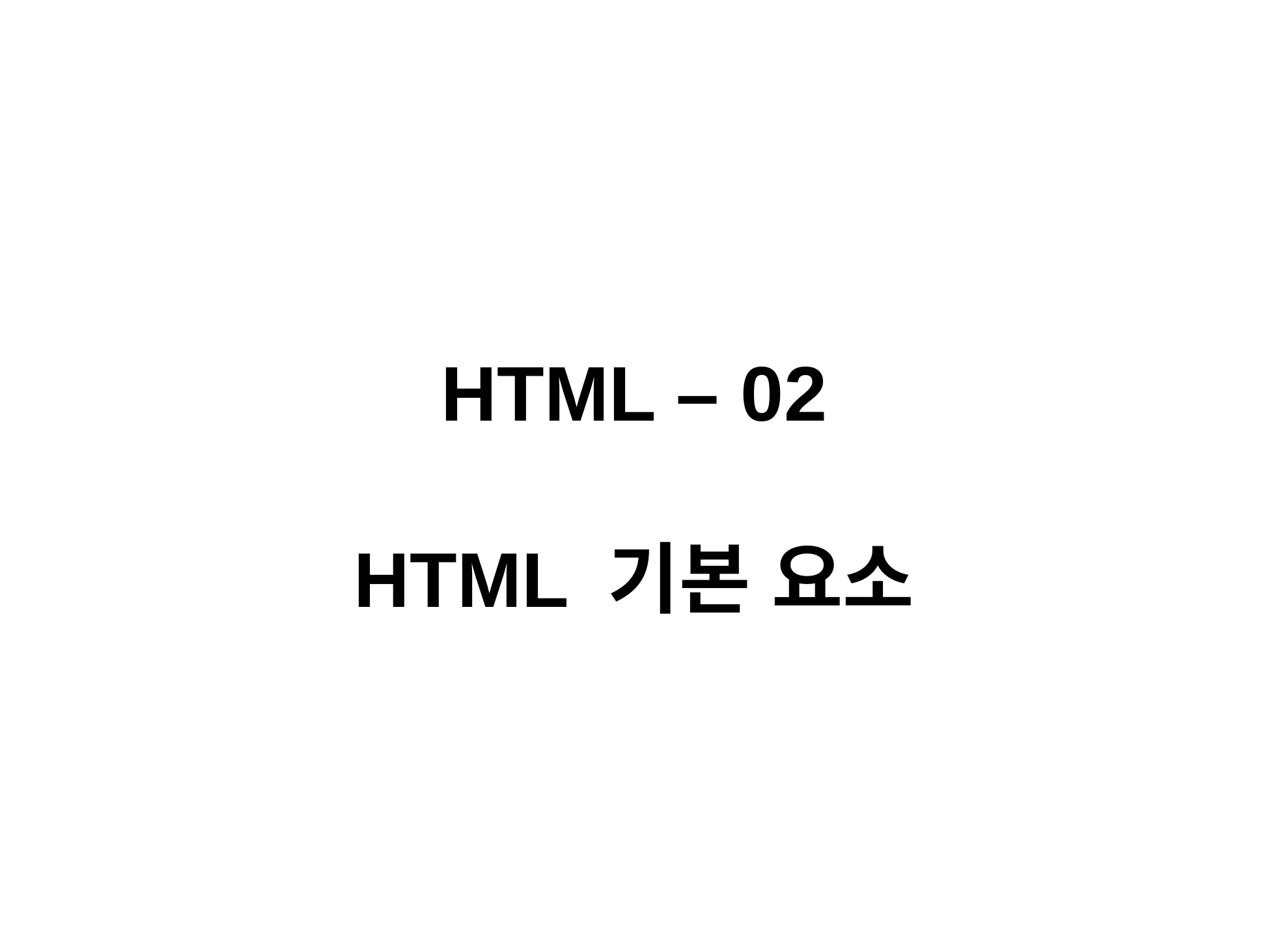

# HTML – 02 HTML 기본 요소